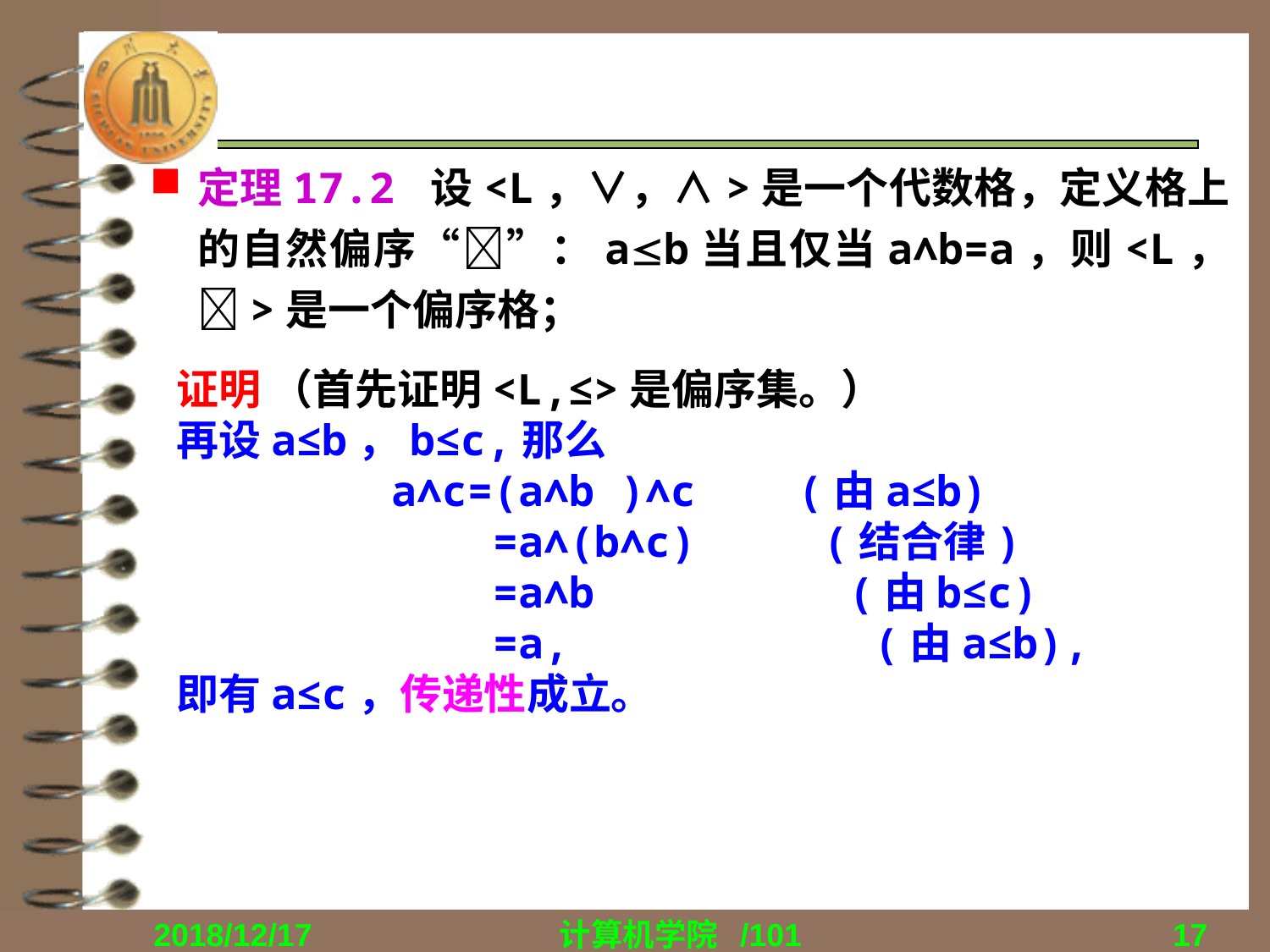

#
定理17.2 设<L，∨，∧>是一个代数格，定义格上的自然偏序“≤”：a≤b当且仅当a∧b=a，则<L，≤>是一个偏序格；
   证明 （首先证明<L,≤>是偏序集。）
   再设a≤b，b≤c,那么
          a∧c=(a∧b )∧c    (由a≤b)
              =a∧(b∧c)     (结合律)
              =a∧b          (由b≤c)
              =a,            (由a≤b),
   即有a≤c，传递性成立。
2018/12/17
计算机学院  /101
17